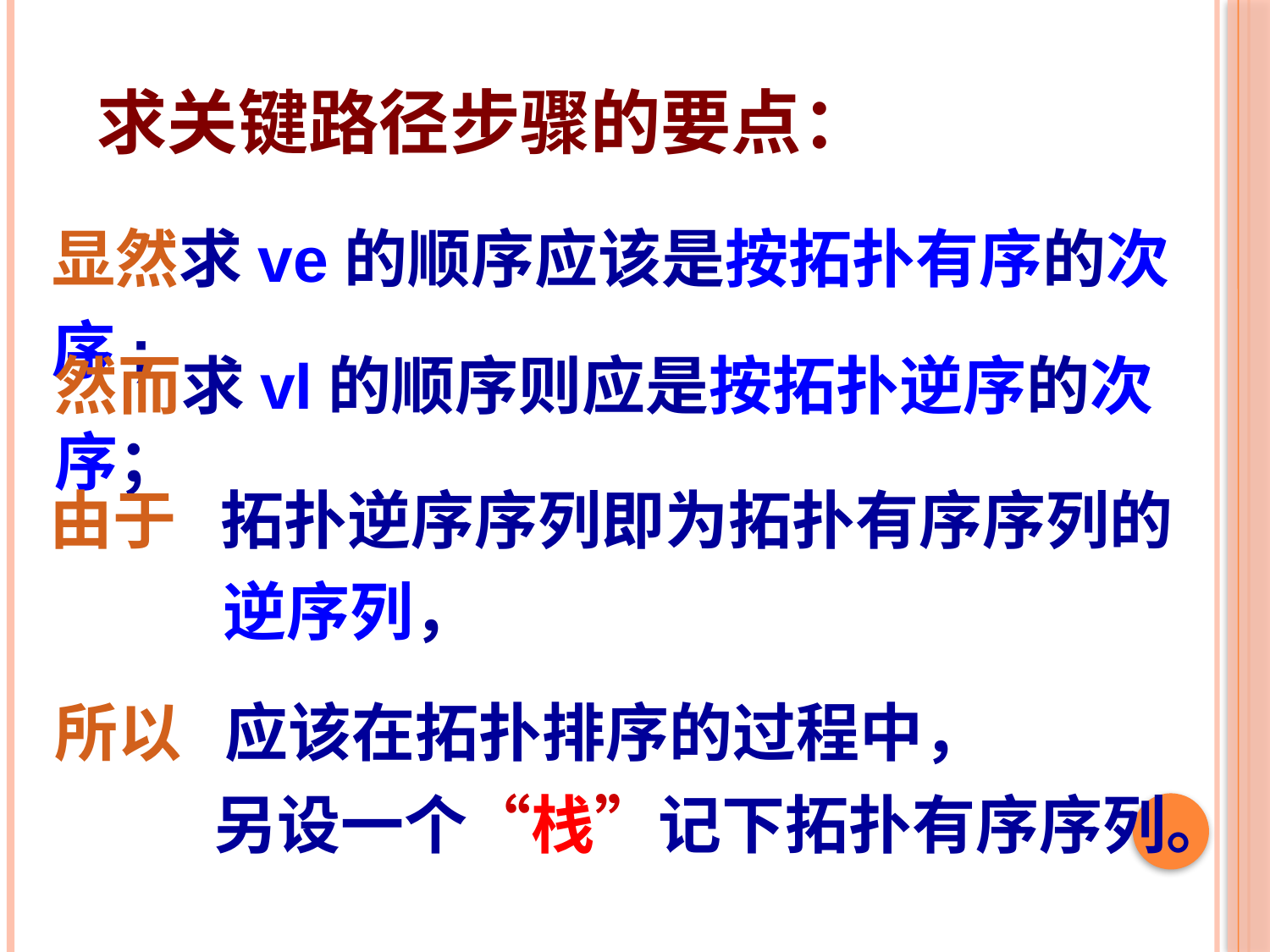

# 求关键路径步骤的要点：
显然求ve的顺序应该是按拓扑有序的次序;
然而求vl的顺序则应是按拓扑逆序的次序；
由于   拓扑逆序序列即为拓扑有序序列的
           逆序列，
所以   应该在拓扑排序的过程中，
          另设一个“栈”记下拓扑有序序列。